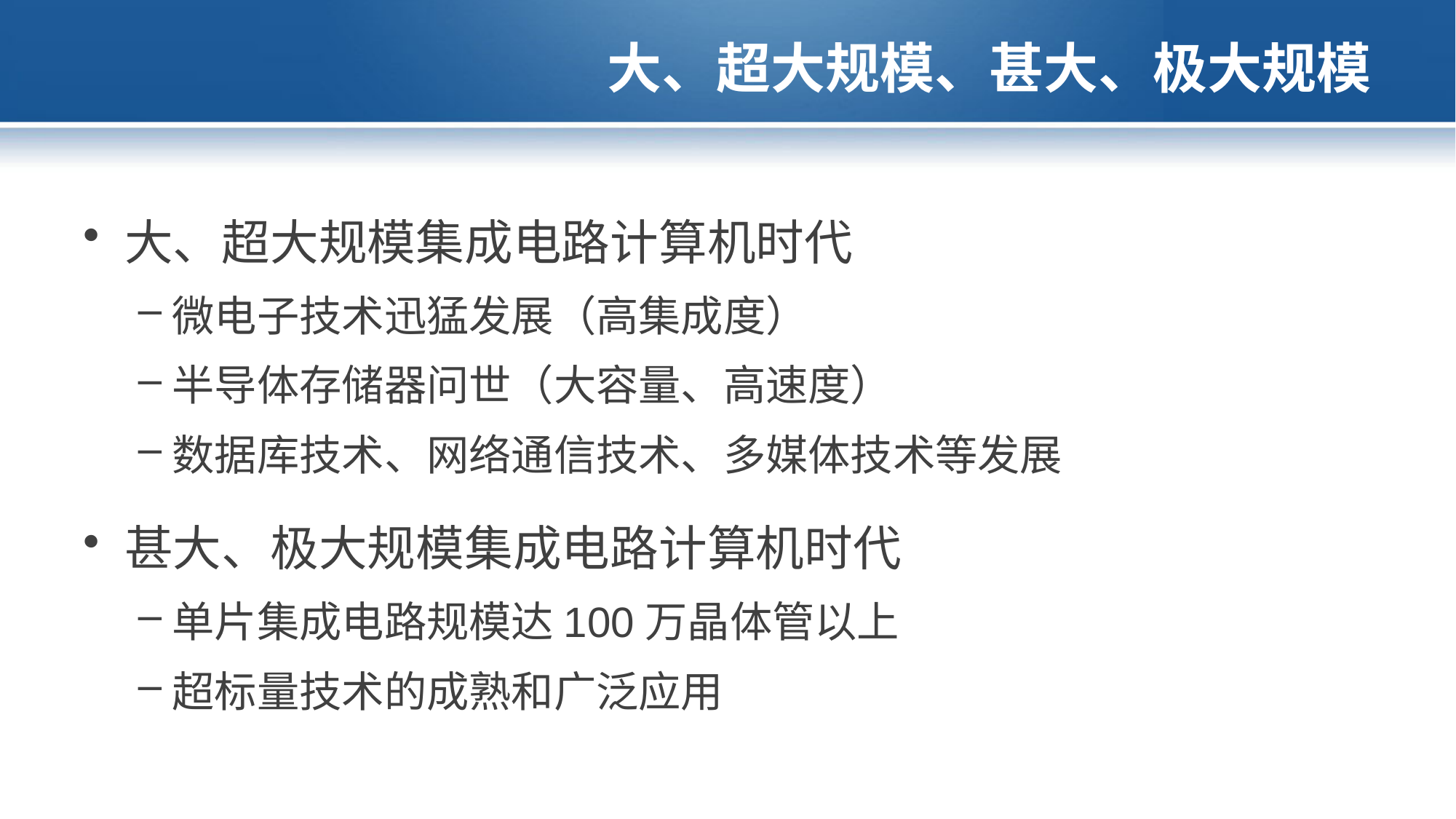

# 大、超大规模、甚大、极大规模
大、超大规模集成电路计算机时代
微电子技术迅猛发展（高集成度）
半导体存储器问世（大容量、高速度）
数据库技术、网络通信技术、多媒体技术等发展
甚大、极大规模集成电路计算机时代
单片集成电路规模达100万晶体管以上
超标量技术的成熟和广泛应用